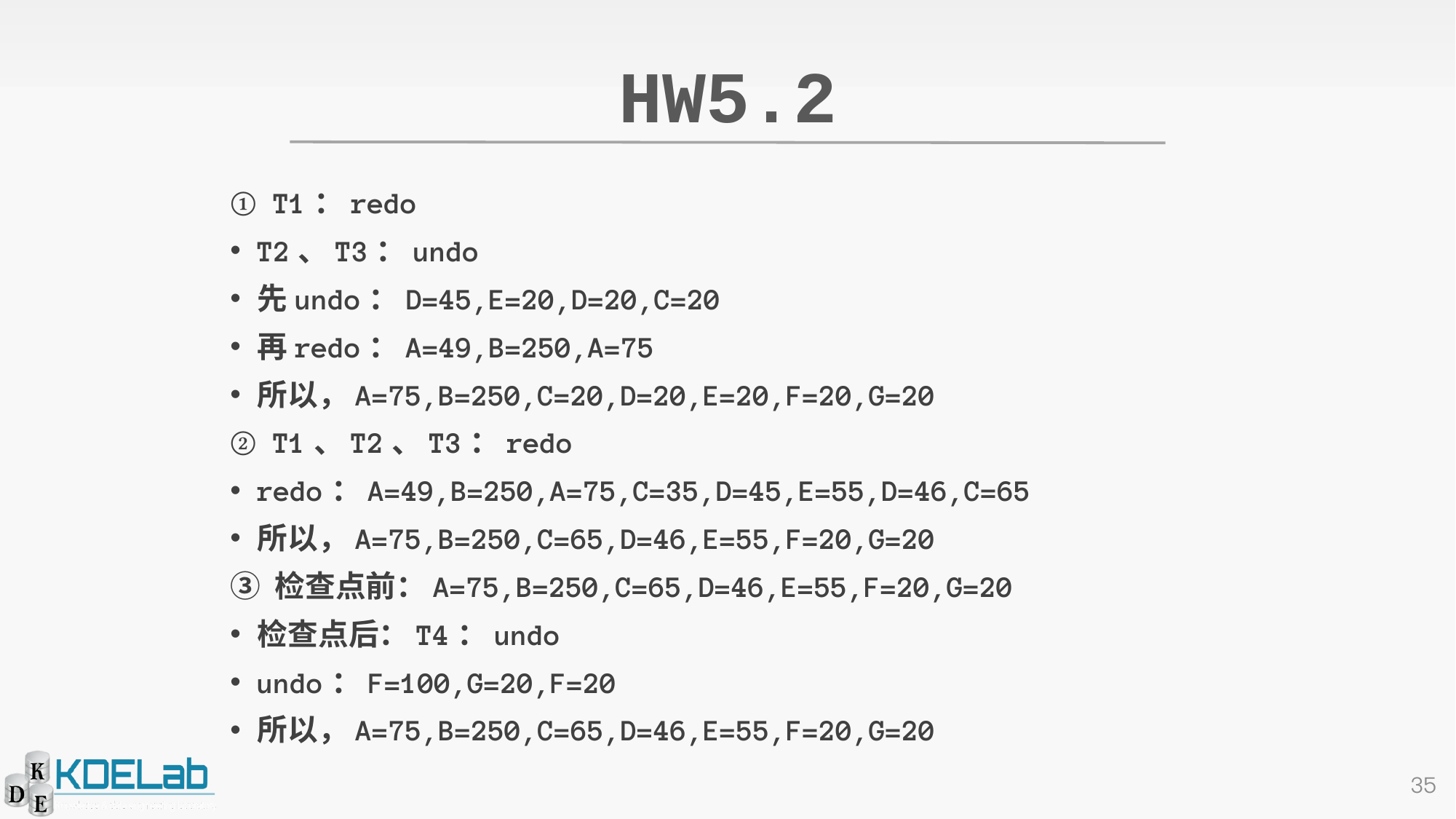

# HW5.2
① T1：redo
T2、T3：undo
先undo：D=45,E=20,D=20,C=20
再redo：A=49,B=250,A=75
所以，A=75,B=250,C=20,D=20,E=20,F=20,G=20
② T1、T2、T3：redo
redo：A=49,B=250,A=75,C=35,D=45,E=55,D=46,C=65
所以，A=75,B=250,C=65,D=46,E=55,F=20,G=20
③ 检查点前：A=75,B=250,C=65,D=46,E=55,F=20,G=20
检查点后：T4：undo
undo：F=100,G=20,F=20
所以，A=75,B=250,C=65,D=46,E=55,F=20,G=20
35